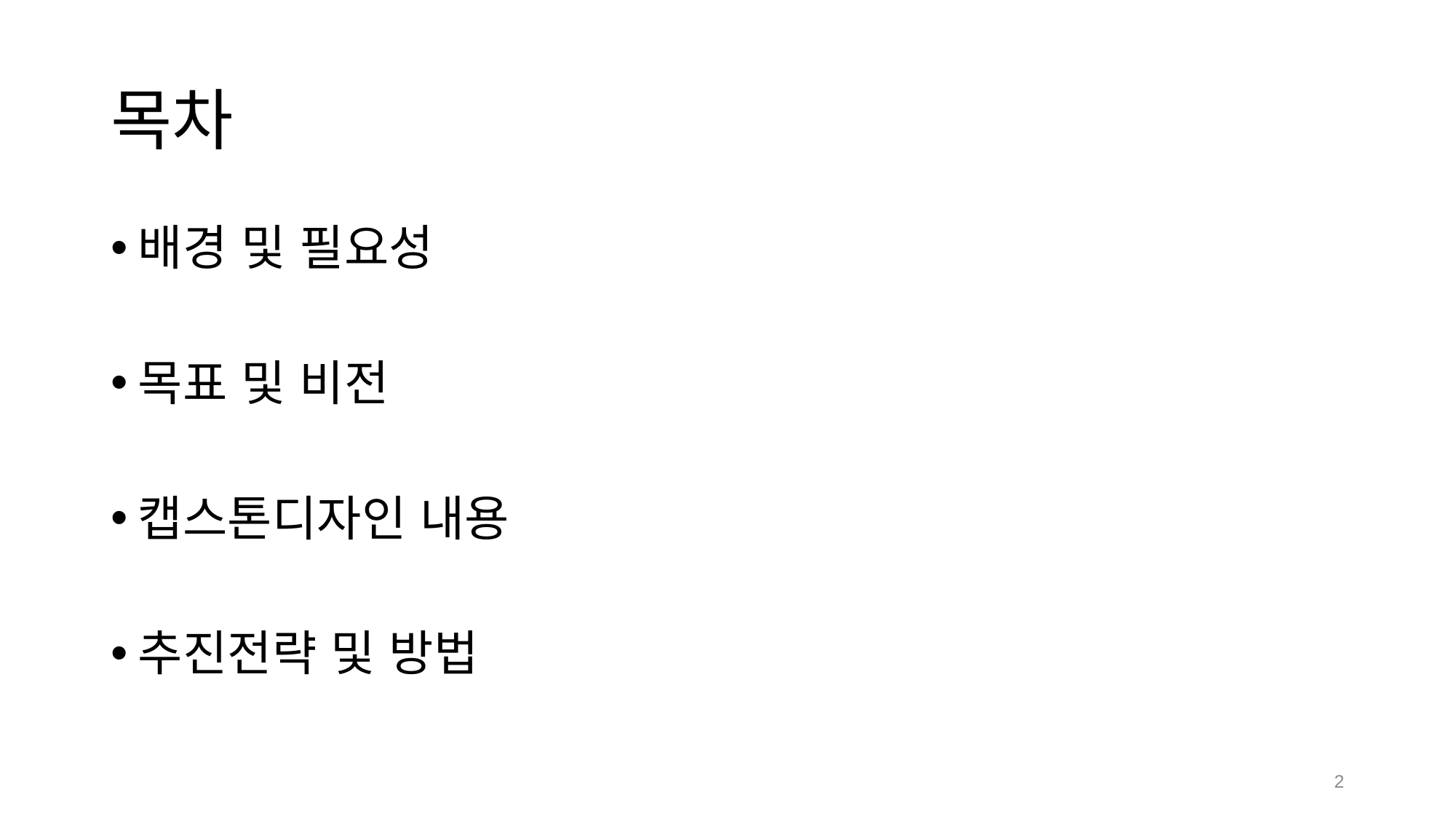

# 목차
배경 및 필요성

목표 및 비전

캡스톤디자인 내용

추진전략 및 방법
2